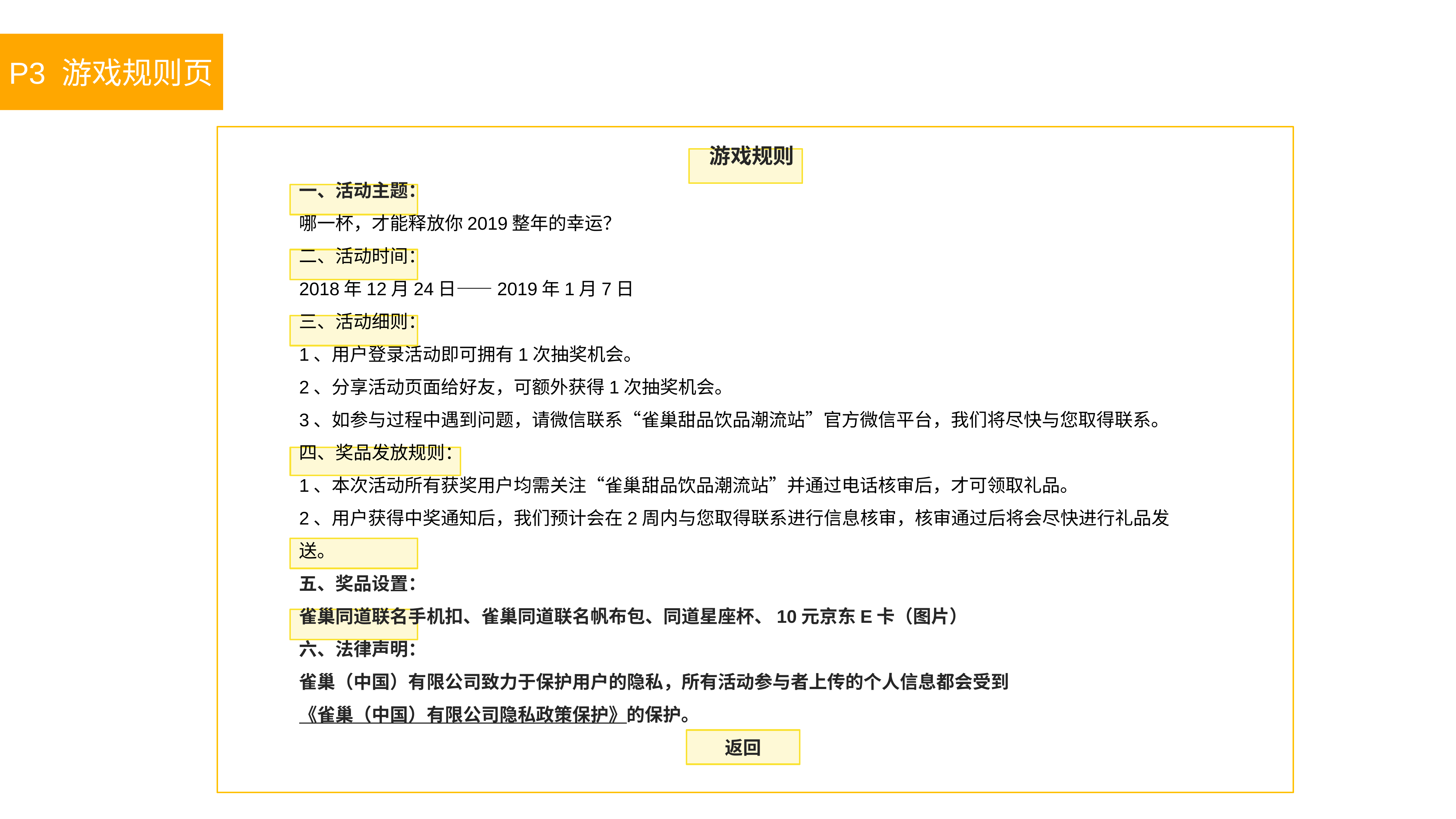

P3 游戏规则页

游戏规则
一、活动主题：
哪一杯，才能释放你2019整年的幸运？
二、活动时间：
2018年12月24日——2019年1月7日
三、活动细则：
1、用户登录活动即可拥有1次抽奖机会。
2、分享活动页面给好友，可额外获得1次抽奖机会。
3、如参与过程中遇到问题，请微信联系“雀巢甜品饮品潮流站”官方微信平台，我们将尽快与您取得联系。
四、奖品发放规则：
1、本次活动所有获奖用户均需关注“雀巢甜品饮品潮流站”并通过电话核审后，才可领取礼品。
2、用户获得中奖通知后，我们预计会在2周内与您取得联系进行信息核审，核审通过后将会尽快进行礼品发送。
五、奖品设置：
雀巢同道联名手机扣、雀巢同道联名帆布包、同道星座杯、10元京东E卡（图片）
六、法律声明：
雀巢（中国）有限公司致力于保护用户的隐私，所有活动参与者上传的个人信息都会受到
《雀巢（中国）有限公司隐私政策保护》的保护。

返回